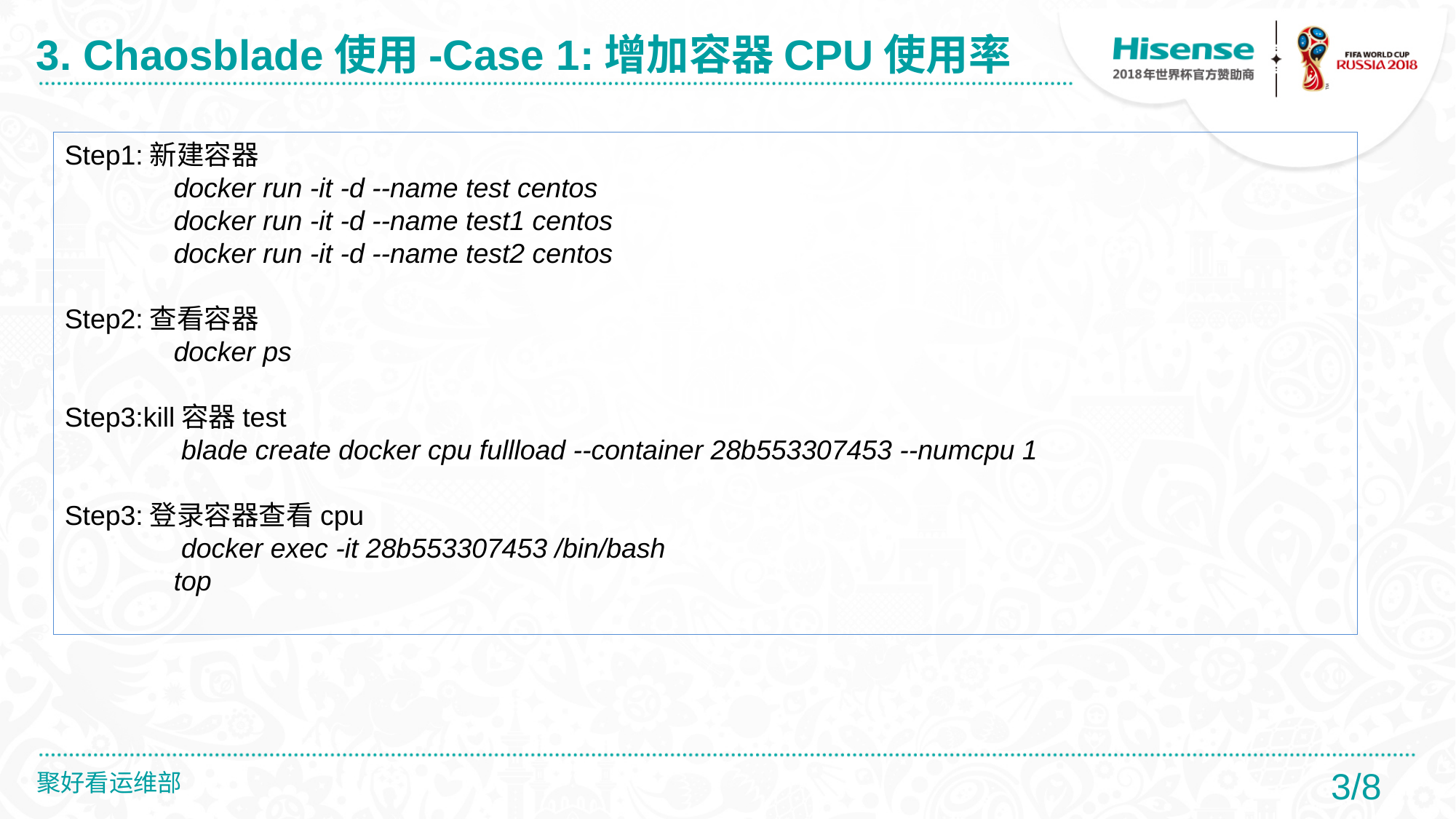

3. Chaosblade使用-Case 1:增加容器CPU使用率
Step1:新建容器
	docker run -it -d --name test centos
	docker run -it -d --name test1 centos
	docker run -it -d --name test2 centos

Step2:查看容器
	docker ps

Step3:kill容器test
	 blade create docker cpu fullload --container 28b553307453 --numcpu 1

Step3:登录容器查看cpu
	 docker exec -it 28b553307453 /bin/bash
	top

3/8
聚好看运维部